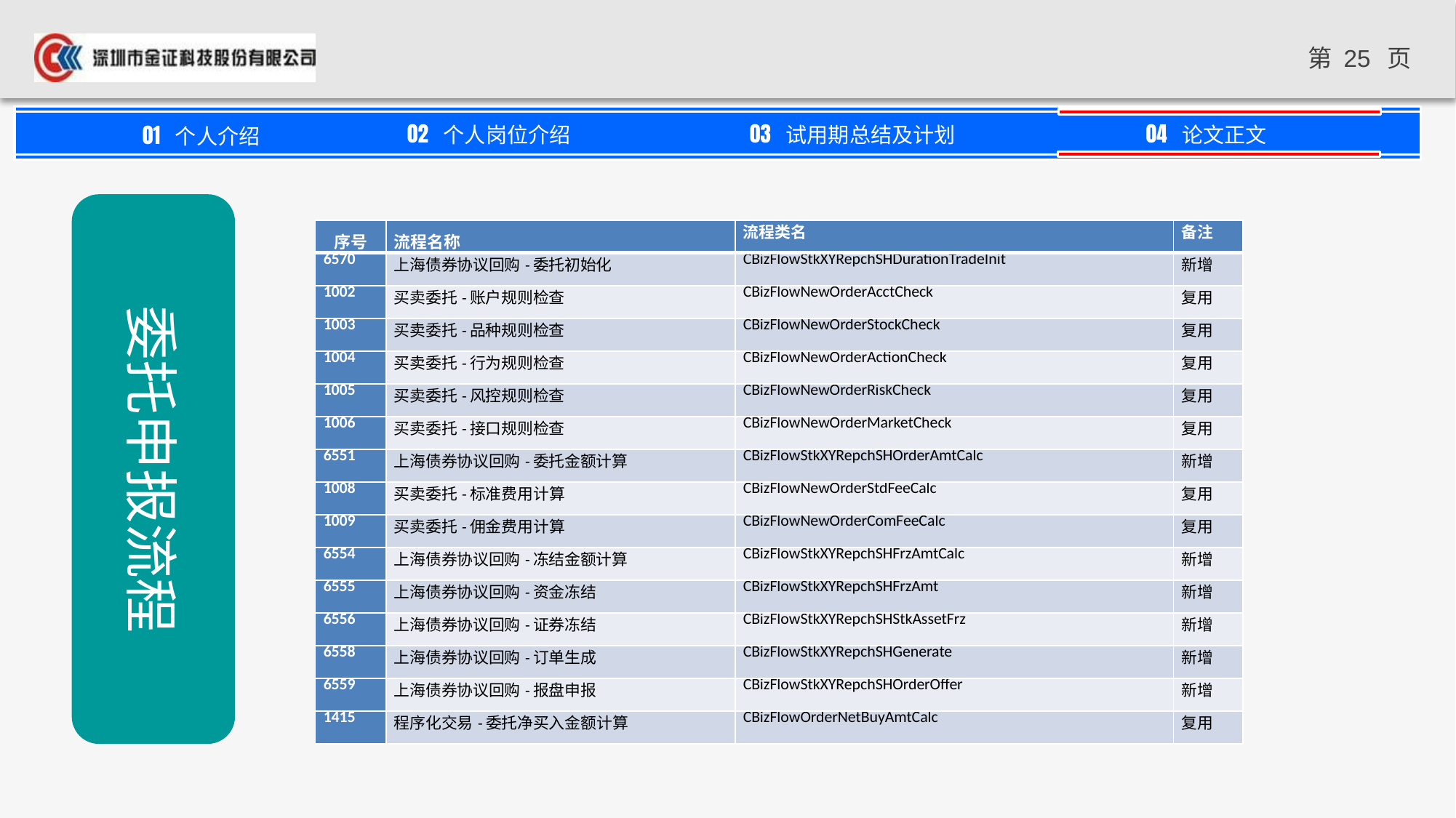

委托申报流程

| 序号 | 流程名称 | 流程类名 | 备注 |
| --- | --- | --- | --- |
| 6570 | 上海债券协议回购-委托初始化 | CBizFlowStkXYRepchSHDurationTradeInit | 新增 |
| 1002 | 买卖委托-账户规则检查 | CBizFlowNewOrderAcctCheck | 复用 |
| 1003 | 买卖委托-品种规则检查 | CBizFlowNewOrderStockCheck | 复用 |
| 1004 | 买卖委托-行为规则检查 | CBizFlowNewOrderActionCheck | 复用 |
| 1005 | 买卖委托-风控规则检查 | CBizFlowNewOrderRiskCheck | 复用 |
| 1006 | 买卖委托-接口规则检查 | CBizFlowNewOrderMarketCheck | 复用 |
| 6551 | 上海债券协议回购-委托金额计算 | CBizFlowStkXYRepchSHOrderAmtCalc | 新增 |
| 1008 | 买卖委托-标准费用计算 | CBizFlowNewOrderStdFeeCalc | 复用 |
| 1009 | 买卖委托-佣金费用计算 | CBizFlowNewOrderComFeeCalc | 复用 |
| 6554 | 上海债券协议回购-冻结金额计算 | CBizFlowStkXYRepchSHFrzAmtCalc | 新增 |
| 6555 | 上海债券协议回购-资金冻结 | CBizFlowStkXYRepchSHFrzAmt | 新增 |
| 6556 | 上海债券协议回购-证券冻结 | CBizFlowStkXYRepchSHStkAssetFrz | 新增 |
| 6558 | 上海债券协议回购-订单生成 | CBizFlowStkXYRepchSHGenerate | 新增 |
| 6559 | 上海债券协议回购-报盘申报 | CBizFlowStkXYRepchSHOrderOffer | 新增 |
| 1415 | 程序化交易-委托净买入金额计算 | CBizFlowOrderNetBuyAmtCalc | 复用 |